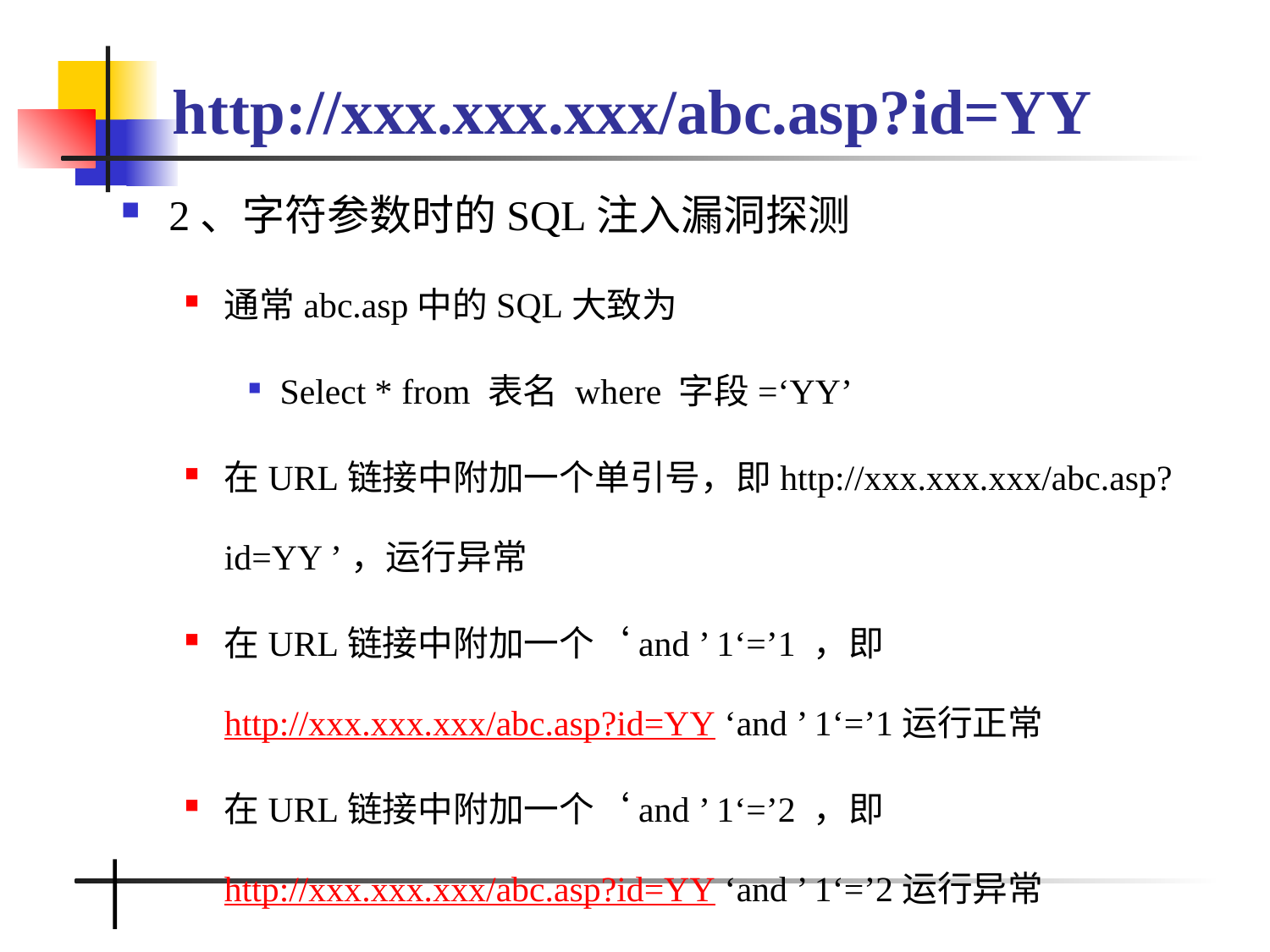

# http://xxx.xxx.xxx/abc.asp?id=YY
2、字符参数时的SQL注入漏洞探测
通常abc.asp中的SQL大致为
Select * from 表名 where 字段=‘YY’
在URL链接中附加一个单引号，即http://xxx.xxx.xxx/abc.asp?id=YY ’，运行异常
在URL链接中附加一个‘and ’ 1‘=’1 ，即http://xxx.xxx.xxx/abc.asp?id=YY ‘and ’ 1‘=’1运行正常
在URL链接中附加一个‘and ’ 1‘=’2 ，即http://xxx.xxx.xxx/abc.asp?id=YY ‘and ’ 1‘=’2运行异常